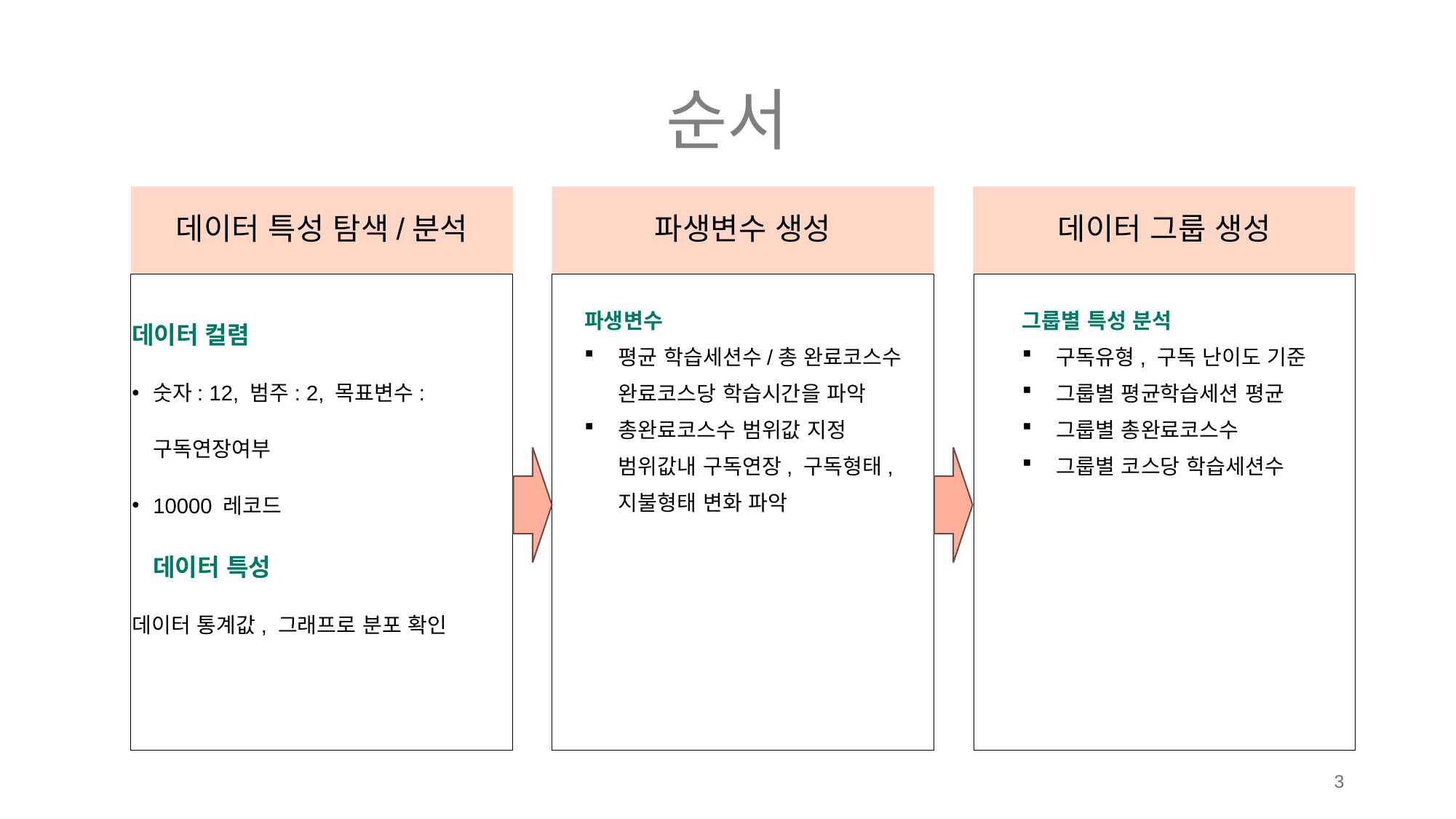

# 순서
데이터 특성 탐색/분석
파생변수 생성
데이터 그룹 생성
데이터 컬렴
숫자: 12, 범주: 2, 목표변수:구독연장여부
10000 레코드
데이터 특성
데이터 통계값, 그래프로 분포 확인

파생변수
평균 학습세션수/총 완료코스수
완료코스당 학습시간을 파악
총완료코스수 범위값 지정
범위값내 구독연장, 구독형태, 지불형태 변화 파악
그룹별 특성 분석
구독유형, 구독 난이도 기준
그룹별 평균학습세션 평균
그룹별 총완료코스수
그룹별 코스당 학습세션수

3